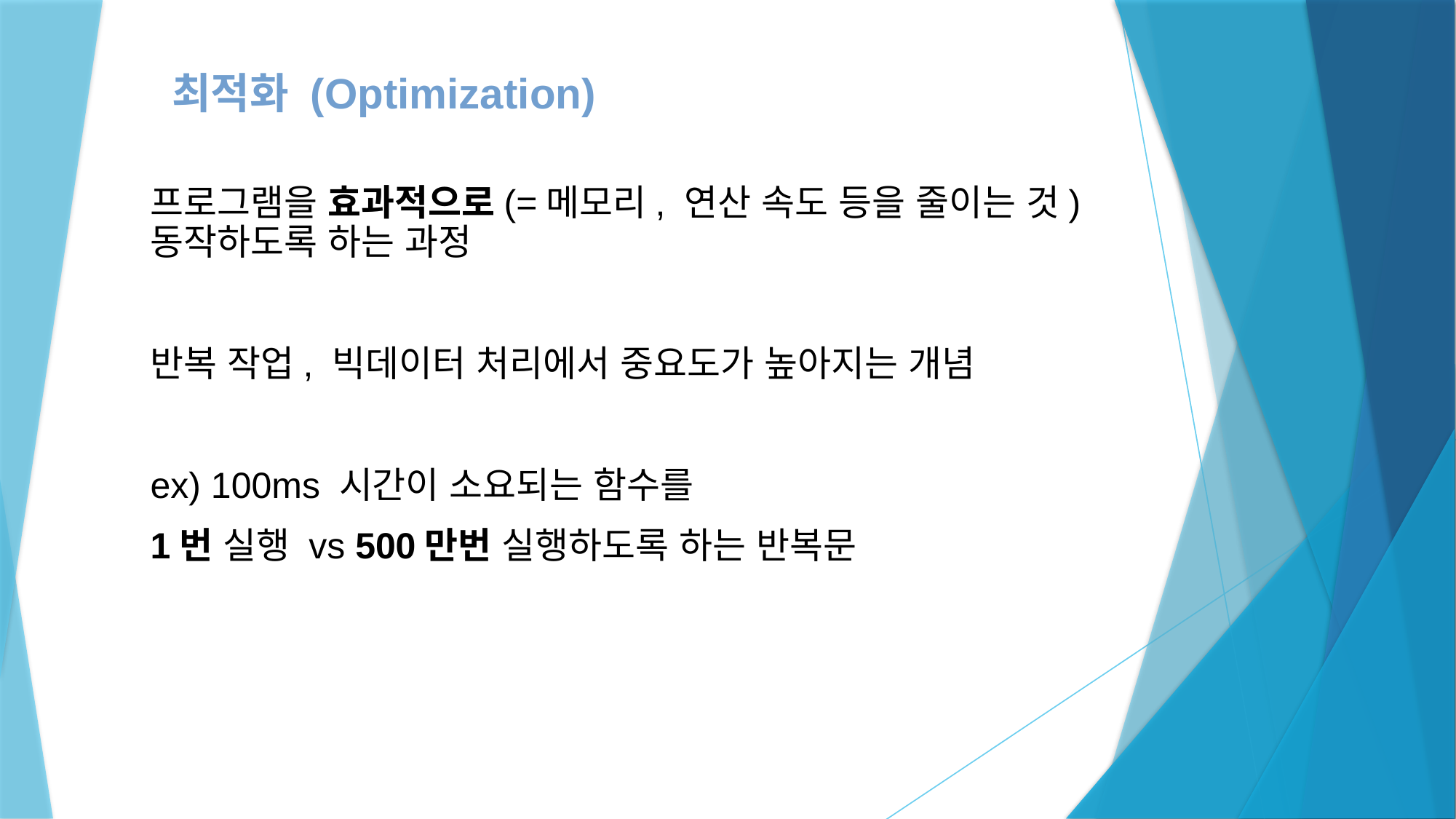

최적화 (Optimization)
프로그램을 효과적으로(=메모리, 연산 속도 등을 줄이는 것) 동작하도록 하는 과정

반복 작업, 빅데이터 처리에서 중요도가 높아지는 개념

ex) 100ms 시간이 소요되는 함수를
1번 실행 vs 500만번 실행하도록 하는 반복문